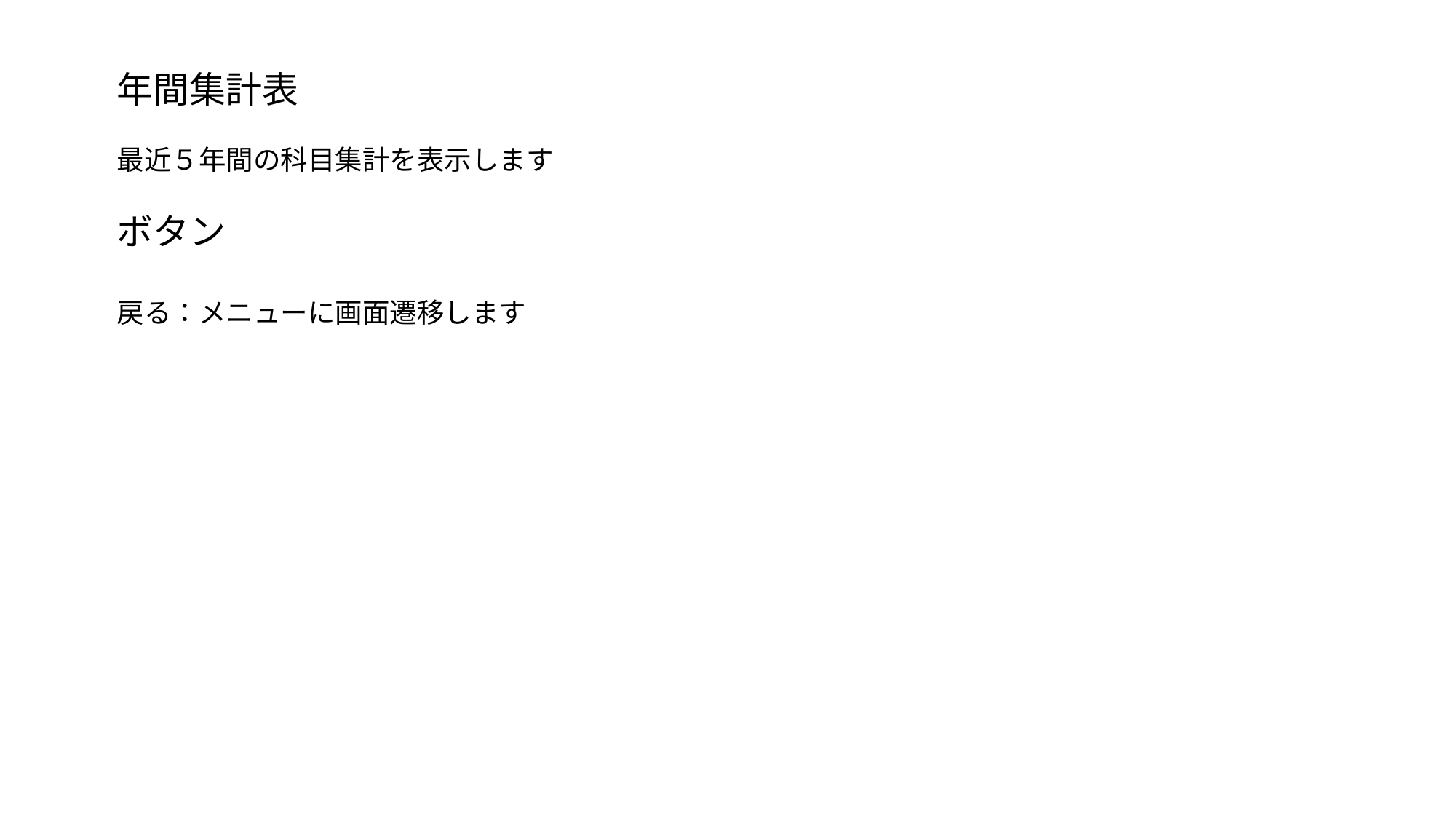

年間集計表

最近５年間の科目集計を表示します

ボタン

戻る：メニューに画面遷移します